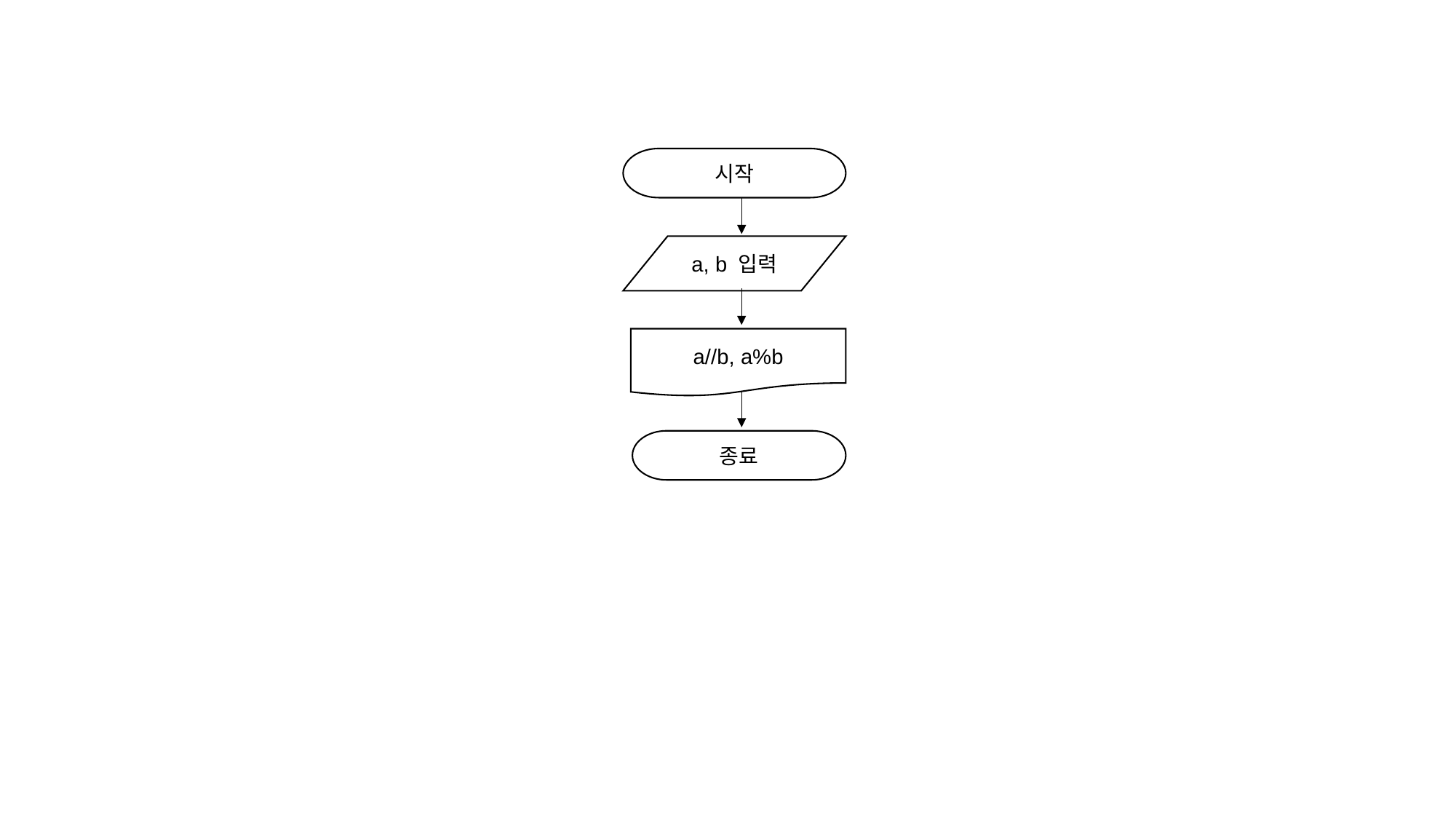

시작
a, b 입력
a//b, a%b
종료